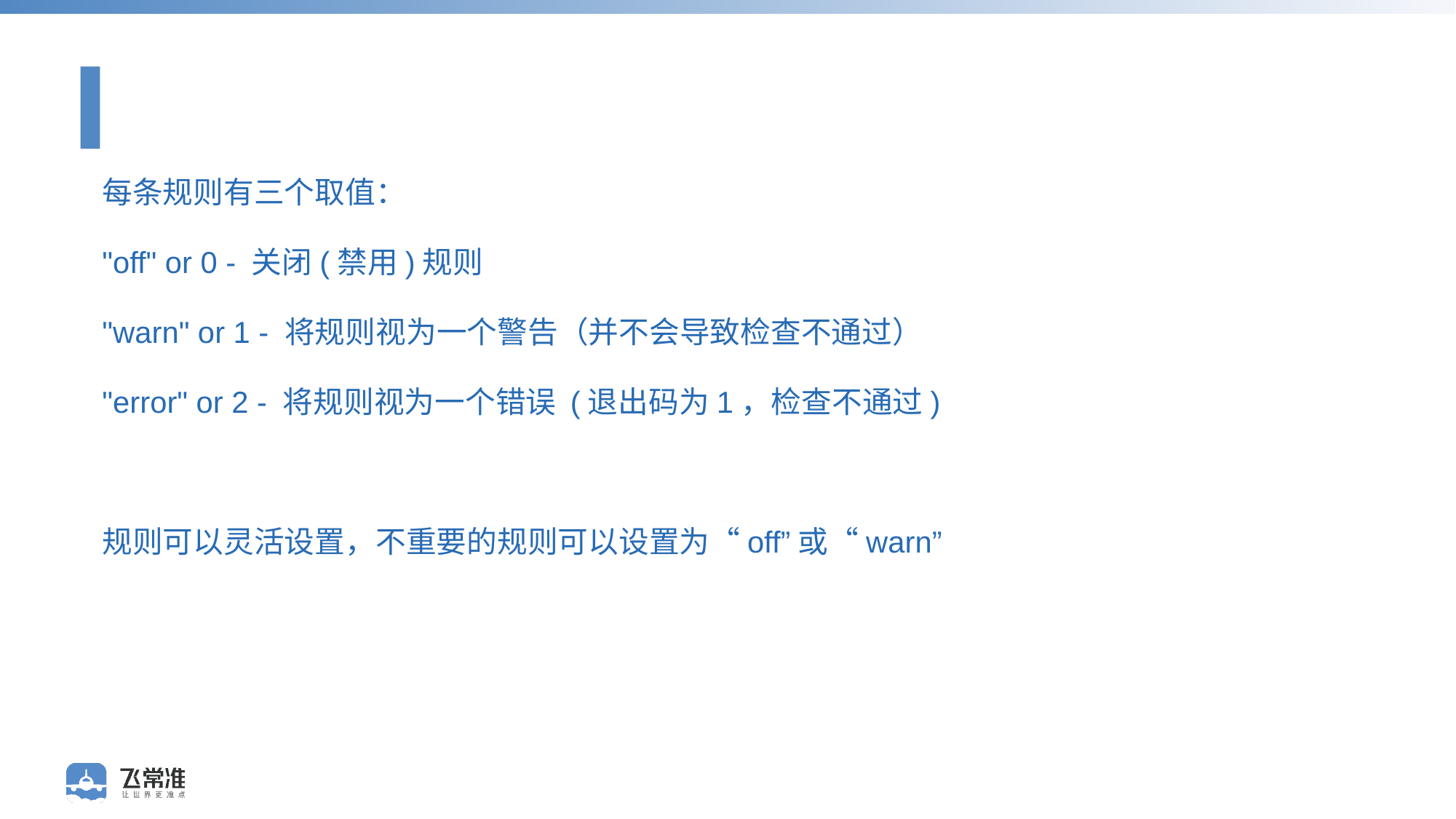

每条规则有三个取值：
"off" or 0 - 关闭(禁用)规则
"warn" or 1 - 将规则视为一个警告（并不会导致检查不通过）
"error" or 2 - 将规则视为一个错误 (退出码为1，检查不通过)

规则可以灵活设置，不重要的规则可以设置为“off”或“warn”
6